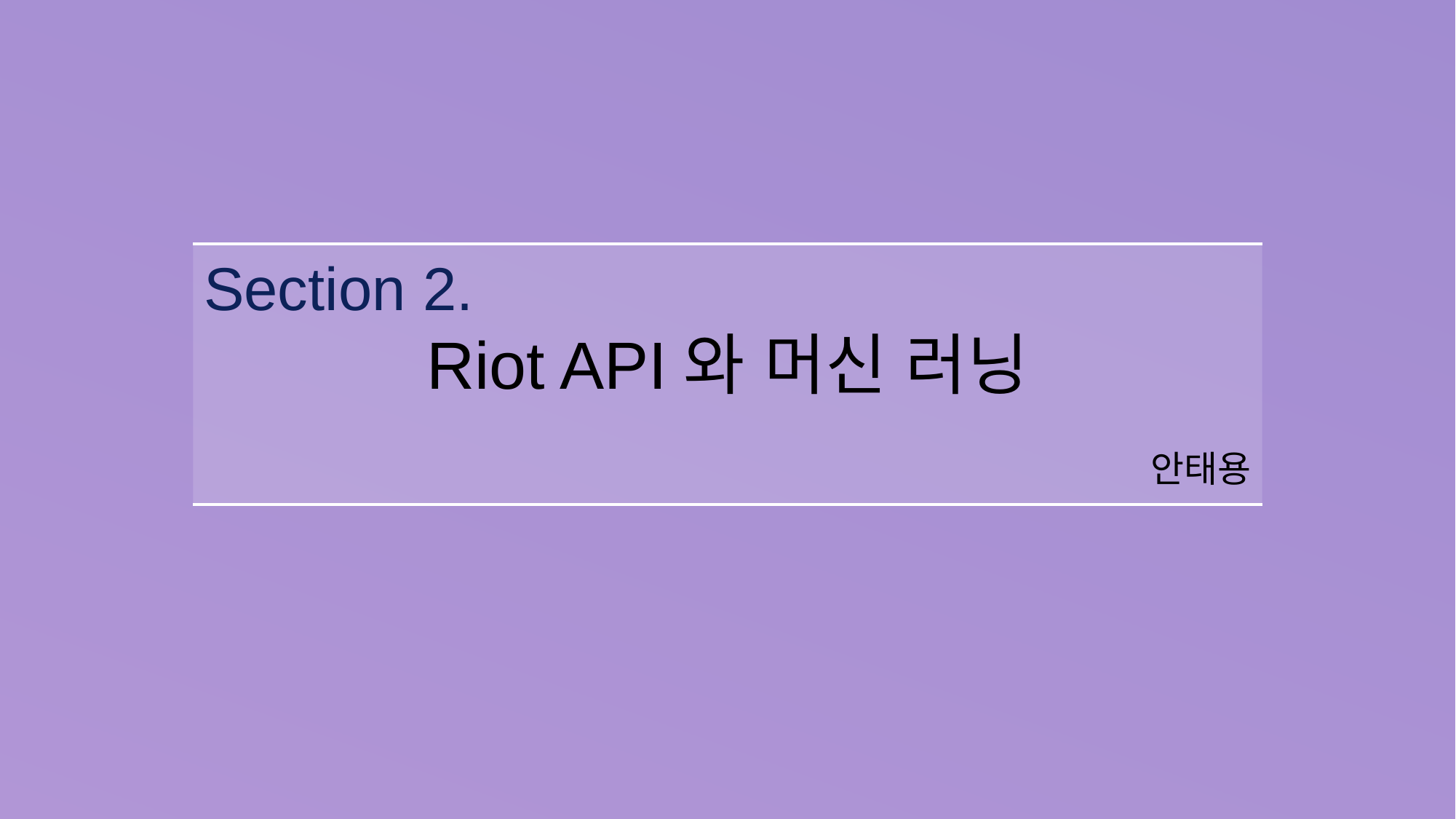

Section 2.
Riot API와 머신 러닝

안태용